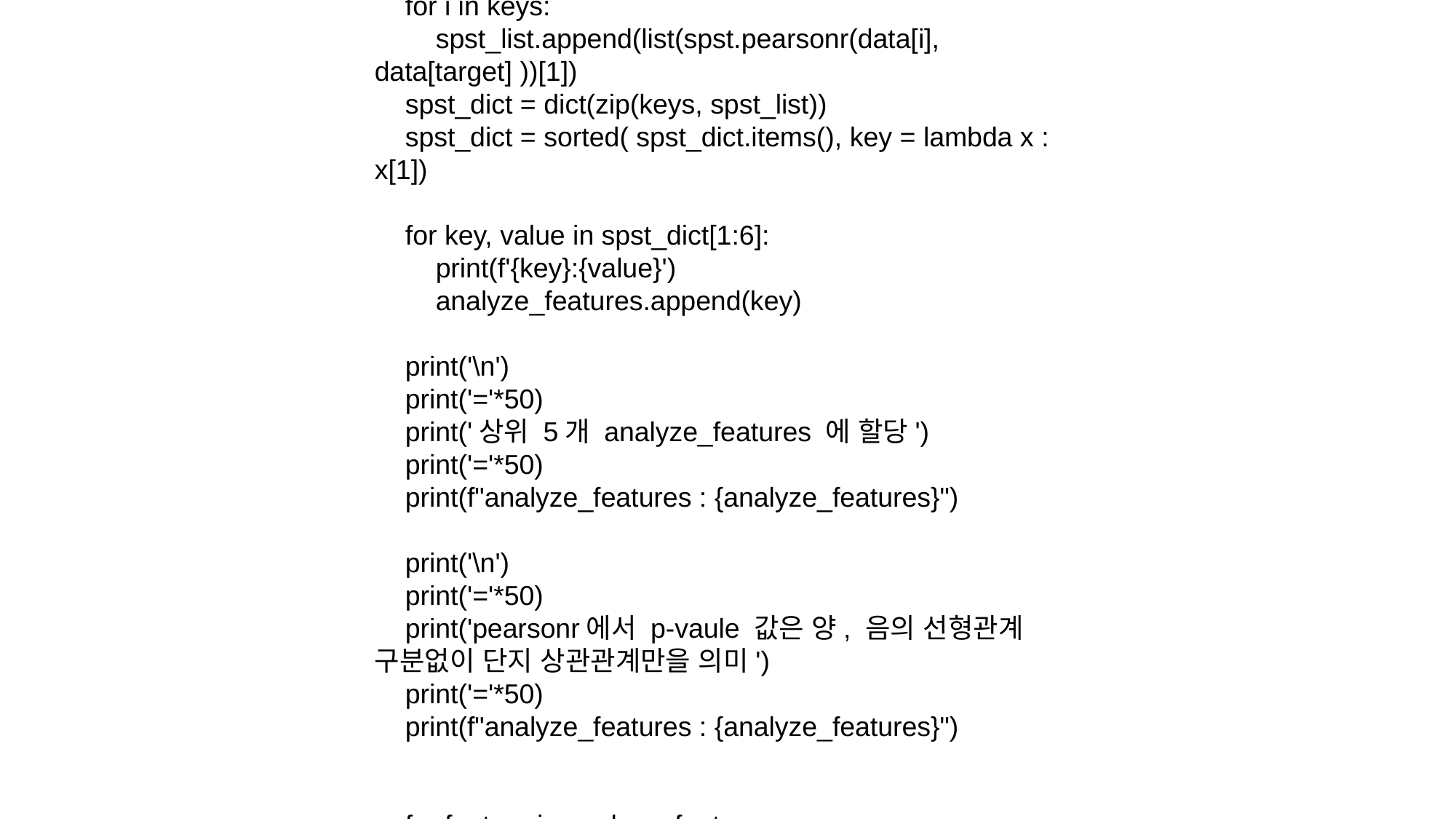

def one_number_number(data,target):

    print(data.columns)
    print(target)

    ## 상위 5개 찾기 및 선정
    print('='*50)
    print('상관계수 분석')
    print('p-value가 0.05보다 작을수록 상관관계가 크다\n')
    print('='*50)

    data = data.fillna(0)

    # 상위 5개 담을 공간
    keys = []
    spst_list=[]
    spst_dict = {}
    analyze_features = []

    for i in data.columns:
        if ( (data[i].dtypes=='int64') | ( data[i].dtypes =='float64' )):
            keys.append(i)

    for i in keys:
        spst_list.append(list(spst.pearsonr(data[i], data[target] ))[1])
    spst_dict = dict(zip(keys, spst_list))
    spst_dict = sorted( spst_dict.items(), key = lambda x : x[1])

    for key, value in spst_dict[1:6]:
        print(f'{key}:{value}')
        analyze_features.append(key)

    print('\n')
    print('='*50)
    print('상위 5개 analyze_features 에 할당')
    print('='*50)
    print(f"analyze_features : {analyze_features}")

    print('\n')
    print('='*50)
    print('pearsonr에서 p-vaule 값은 양, 음의 선형관계 구분없이 단지 상관관계만을 의미')
    print('='*50)
    print(f"analyze_features : {analyze_features}")

    for feature in analyze_features:
        print(f"[{feature}] 통계 분석 및 그래프 분석")
        print("   ***** 통계 분석 *****")

        result = spst.pearsonr(data[feature], data[target] )
        print(feature, " vs ", target, " 상관 분석: ", result)

        if result[1] > 0.05:
            print(f"통계분석 결과 : {feature}는 {target}에 영향을 주지 않는다")
        else:
            print(f"통계분석 결과 : {feature}는 {target}에 영향을 준다")

        print("   ***** 그래프 분석 *****")

        sns.regplot(  x=feature, y = target, data =data         )
        plt.grid()
        plt.show()

        print("")
        print("-"*50)